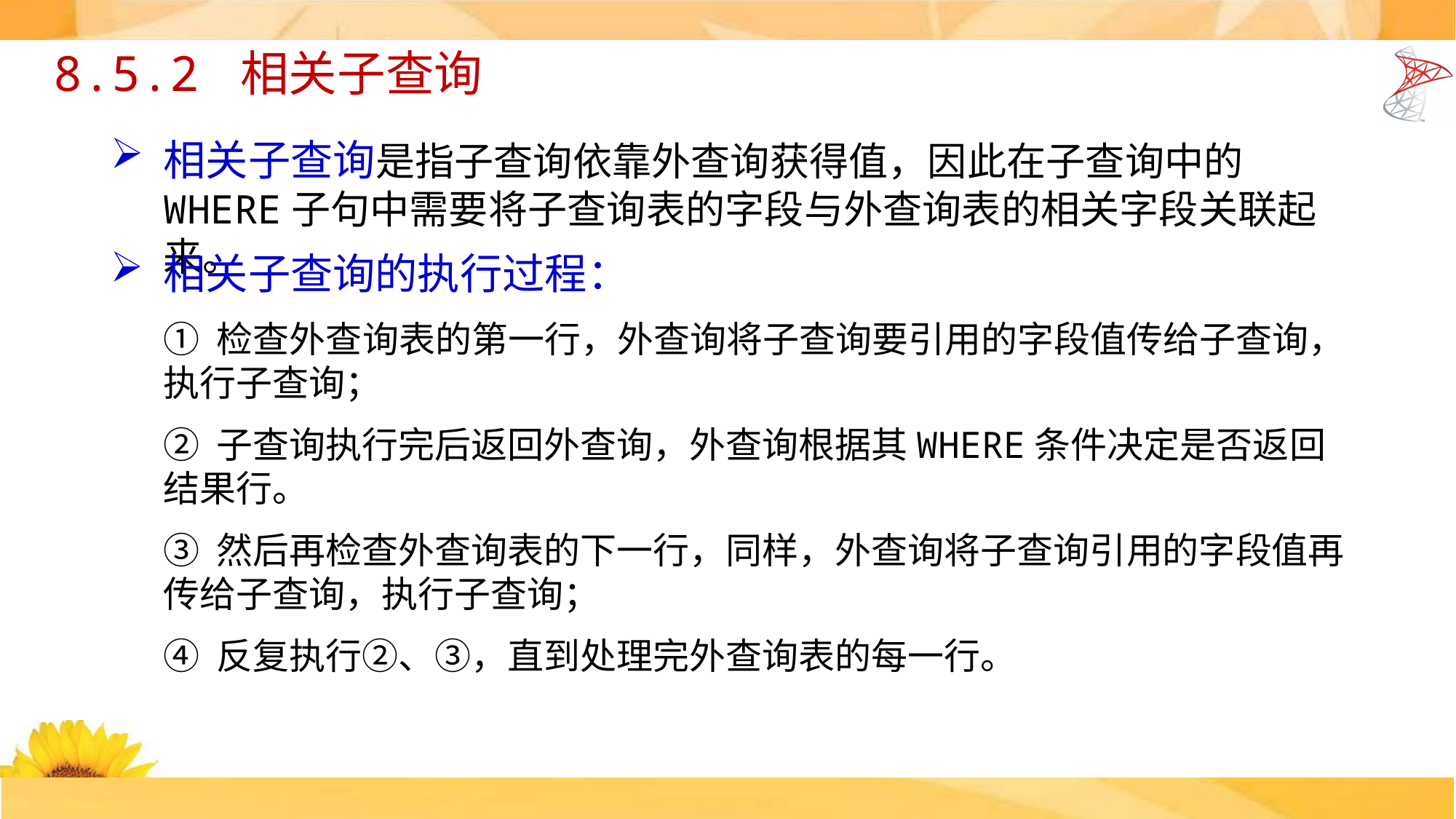

# 8.5.2 相关子查询
相关子查询是指子查询依靠外查询获得值，因此在子查询中的WHERE子句中需要将子查询表的字段与外查询表的相关字段关联起来。

相关子查询的执行过程：
① 检查外查询表的第一行，外查询将子查询要引用的字段值传给子查询，执行子查询；
② 子查询执行完后返回外查询，外查询根据其WHERE条件决定是否返回结果行。
③ 然后再检查外查询表的下一行，同样，外查询将子查询引用的字段值再传给子查询，执行子查询；
④ 反复执行②、③，直到处理完外查询表的每一行。